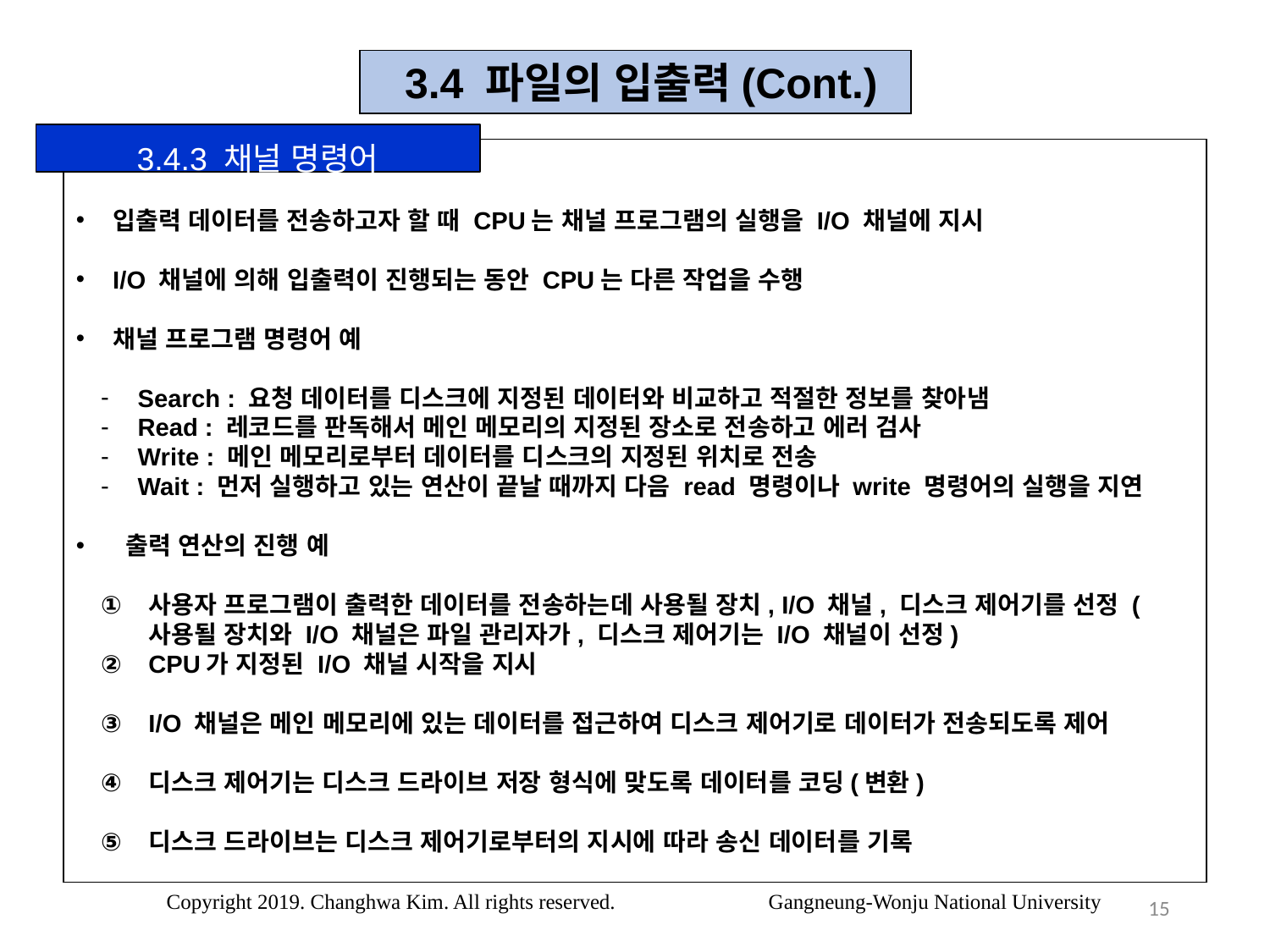

3.4 파일의 입출력(Cont.)
3.4.3 채널 명령어

입출력 데이터를 전송하고자 할 때 CPU는 채널 프로그램의 실행을 I/O 채널에 지시

I/O 채널에 의해 입출력이 진행되는 동안 CPU는 다른 작업을 수행

채널 프로그램 명령어 예

Search : 요청 데이터를 디스크에 지정된 데이터와 비교하고 적절한 정보를 찾아냄
Read : 레코드를 판독해서 메인 메모리의 지정된 장소로 전송하고 에러 검사
Write : 메인 메모리로부터 데이터를 디스크의 지정된 위치로 전송
Wait : 먼저 실행하고 있는 연산이 끝날 때까지 다음 read 명령이나 write 명령어의 실행을 지연

 출력 연산의 진행 예

사용자 프로그램이 출력한 데이터를 전송하는데 사용될 장치, I/O 채널, 디스크 제어기를 선정 (사용될 장치와 I/O 채널은 파일 관리자가, 디스크 제어기는 I/O 채널이 선정)
CPU가 지정된 I/O 채널 시작을 지시

I/O 채널은 메인 메모리에 있는 데이터를 접근하여 디스크 제어기로 데이터가 전송되도록 제어

디스크 제어기는 디스크 드라이브 저장 형식에 맞도록 데이터를 코딩(변환)

디스크 드라이브는 디스크 제어기로부터의 지시에 따라 송신 데이터를 기록

Copyright 2019. Changhwa Kim. All rights reserved.                             Gangneung-Wonju National University
15